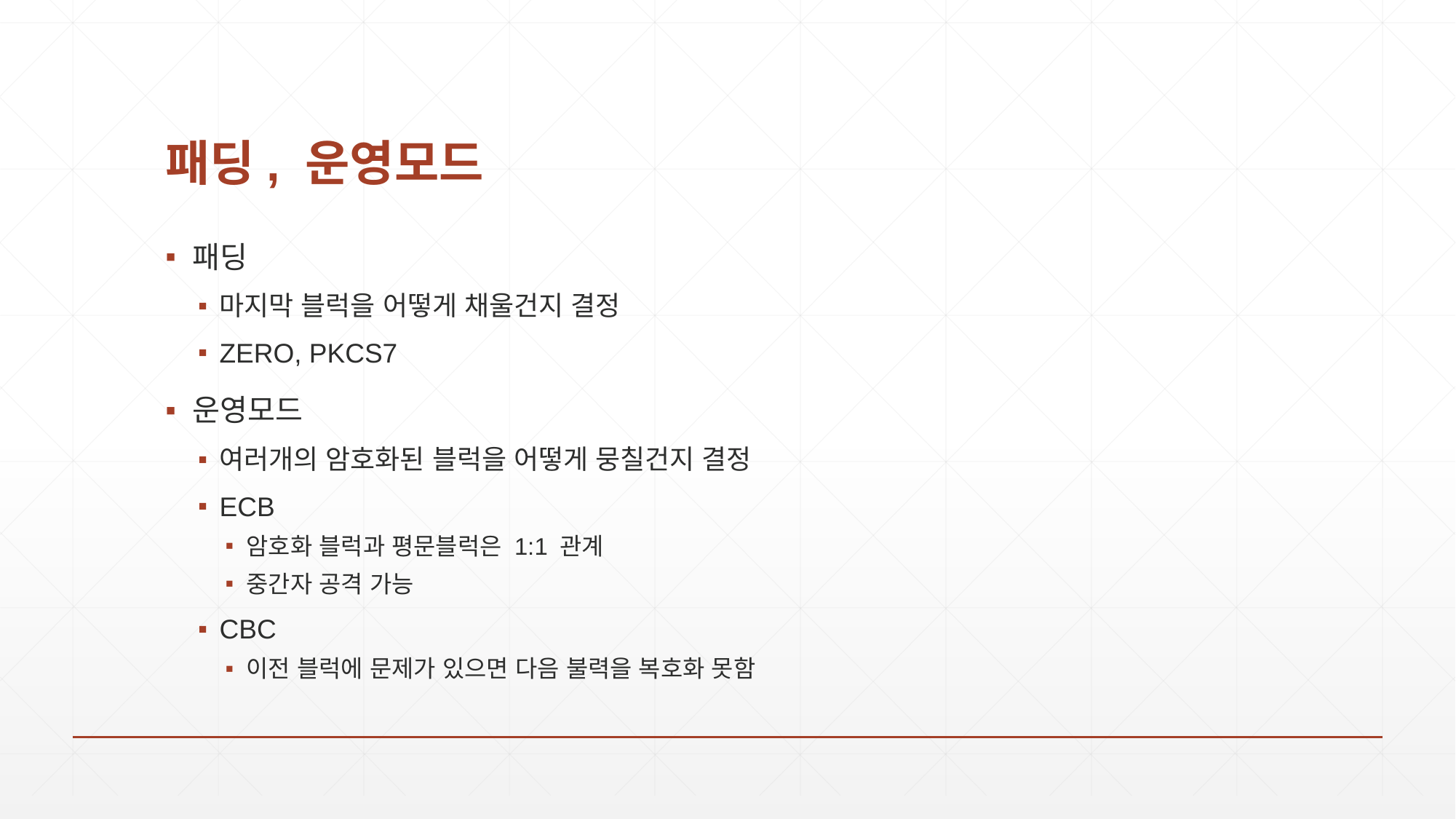

# 패딩, 운영모드
패딩
마지막 블럭을 어떻게 채울건지 결정
ZERO, PKCS7
운영모드
여러개의 암호화된 블럭을 어떻게 뭉칠건지 결정
ECB
암호화 블럭과 평문블럭은 1:1 관계
중간자 공격 가능
CBC
이전 블럭에 문제가 있으면 다음 불력을 복호화 못함